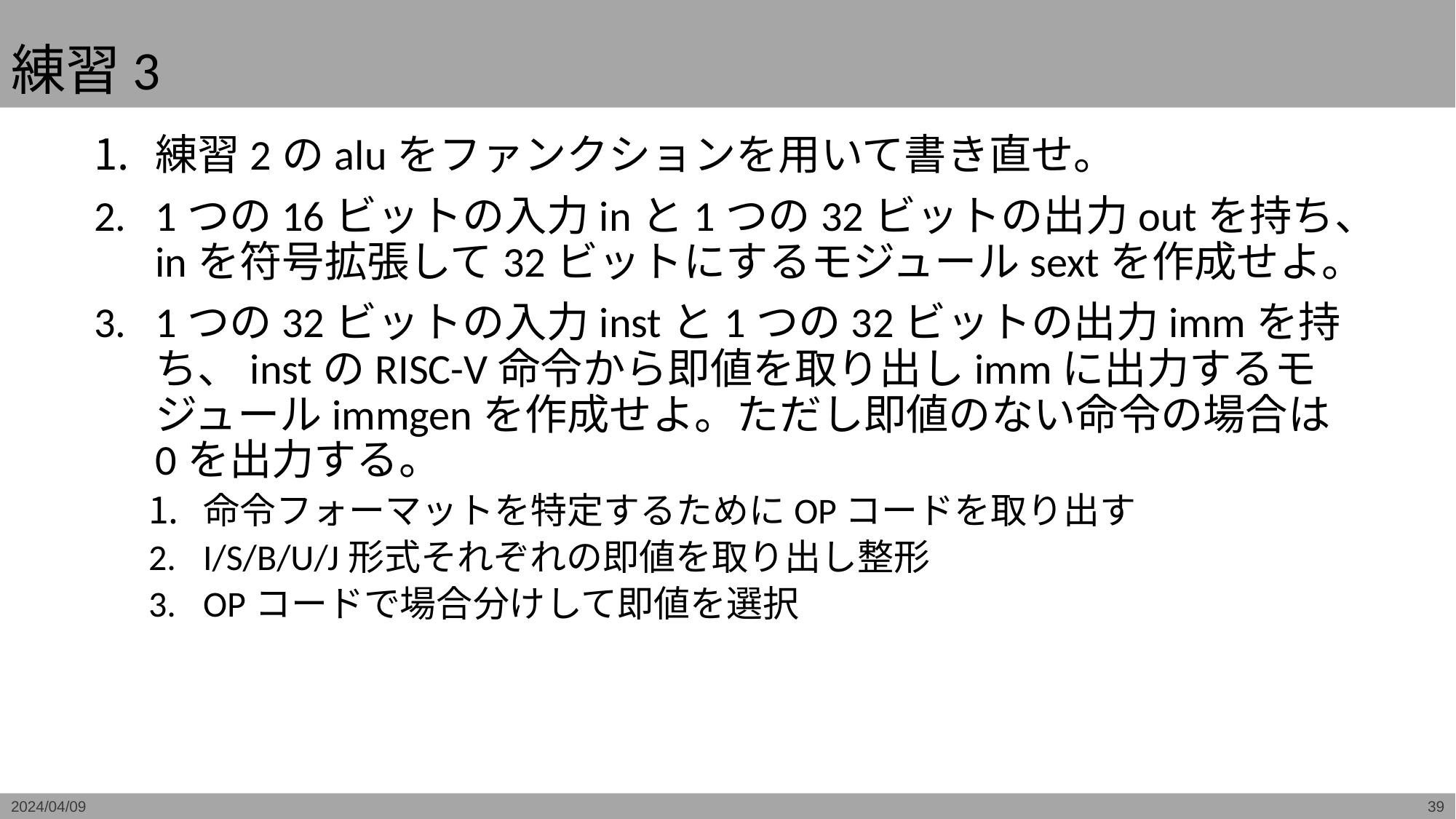

# 練習3
練習2のaluをファンクションを用いて書き直せ。
1つの16ビットの入力inと1つの32ビットの出力outを持ち、inを符号拡張して32ビットにするモジュールsextを作成せよ。
1つの32ビットの入力instと1つの32ビットの出力immを持ち、instのRISC-V命令から即値を取り出しimmに出力するモジュールimmgenを作成せよ。ただし即値のない命令の場合は0を出力する。
命令フォーマットを特定するためにOPコードを取り出す
I/S/B/U/J形式それぞれの即値を取り出し整形
OPコードで場合分けして即値を選択

2024/04/09
39